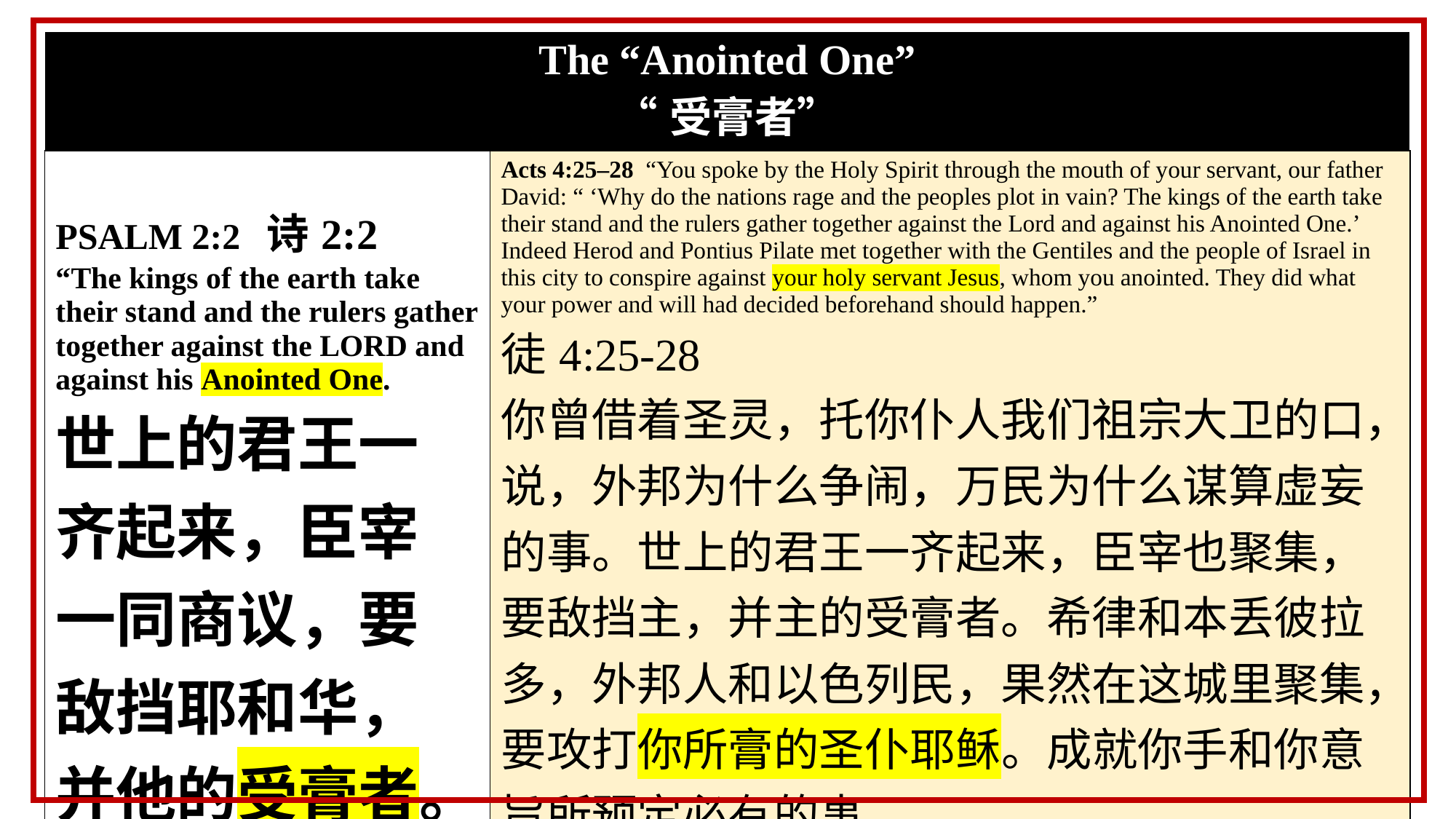

| The “Anointed One” “受膏者” |  |
| --- | --- |
| PSALM 2:2 诗2:2 “The kings of the earth take their stand and the rulers gather together against the LORD and against his Anointed One. 世上的君王一齐起来，臣宰一同商议，要敌挡耶和华，并他的受膏者。 | Acts 4:25–28 “You spoke by the Holy Spirit through the mouth of your servant, our father David: “ ‘Why do the nations rage and the peoples plot in vain? The kings of the earth take their stand and the rulers gather together against the Lord and against his Anointed One.’ Indeed Herod and Pontius Pilate met together with the Gentiles and the people of Israel in this city to conspire against your holy servant Jesus, whom you anointed. They did what your power and will had decided beforehand should happen.” 徒4:25-28 你曾借着圣灵，托你仆人我们祖宗大卫的口，说，外邦为什么争闹，万民为什么谋算虚妄的事。世上的君王一齐起来，臣宰也聚集，要敌挡主，并主的受膏者。希律和本丢彼拉多，外邦人和以色列民，果然在这城里聚集，要攻打你所膏的圣仆耶稣。成就你手和你意旨所预定必有的事。 |